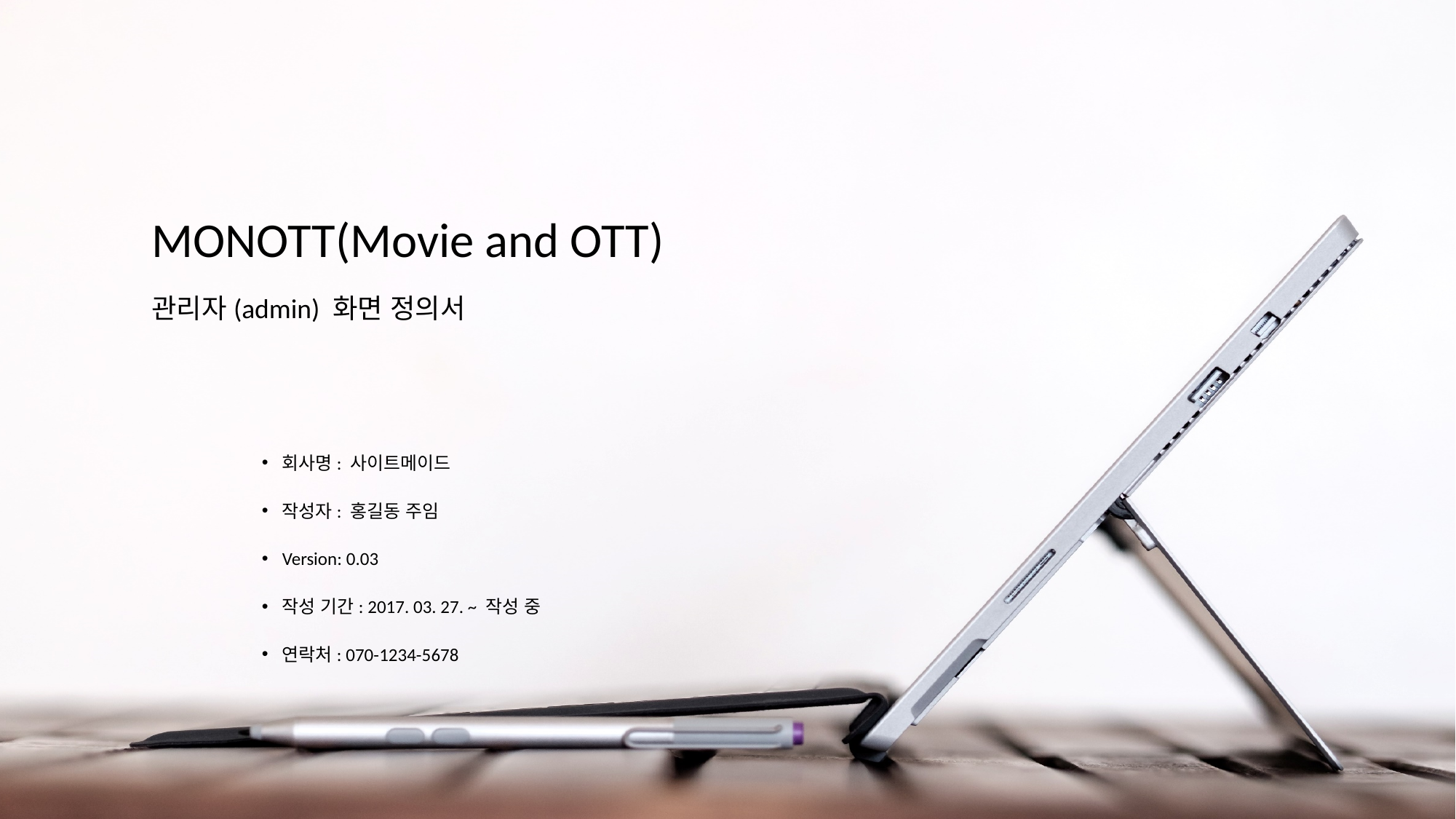

# MONOTT(Movie and OTT)
관리자(admin) 화면 정의서
회사명: 사이트메이드
작성자: 홍길동 주임
Version: 0.03
작성 기간: 2017. 03. 27. ~ 작성 중
연락처: 070-1234-5678